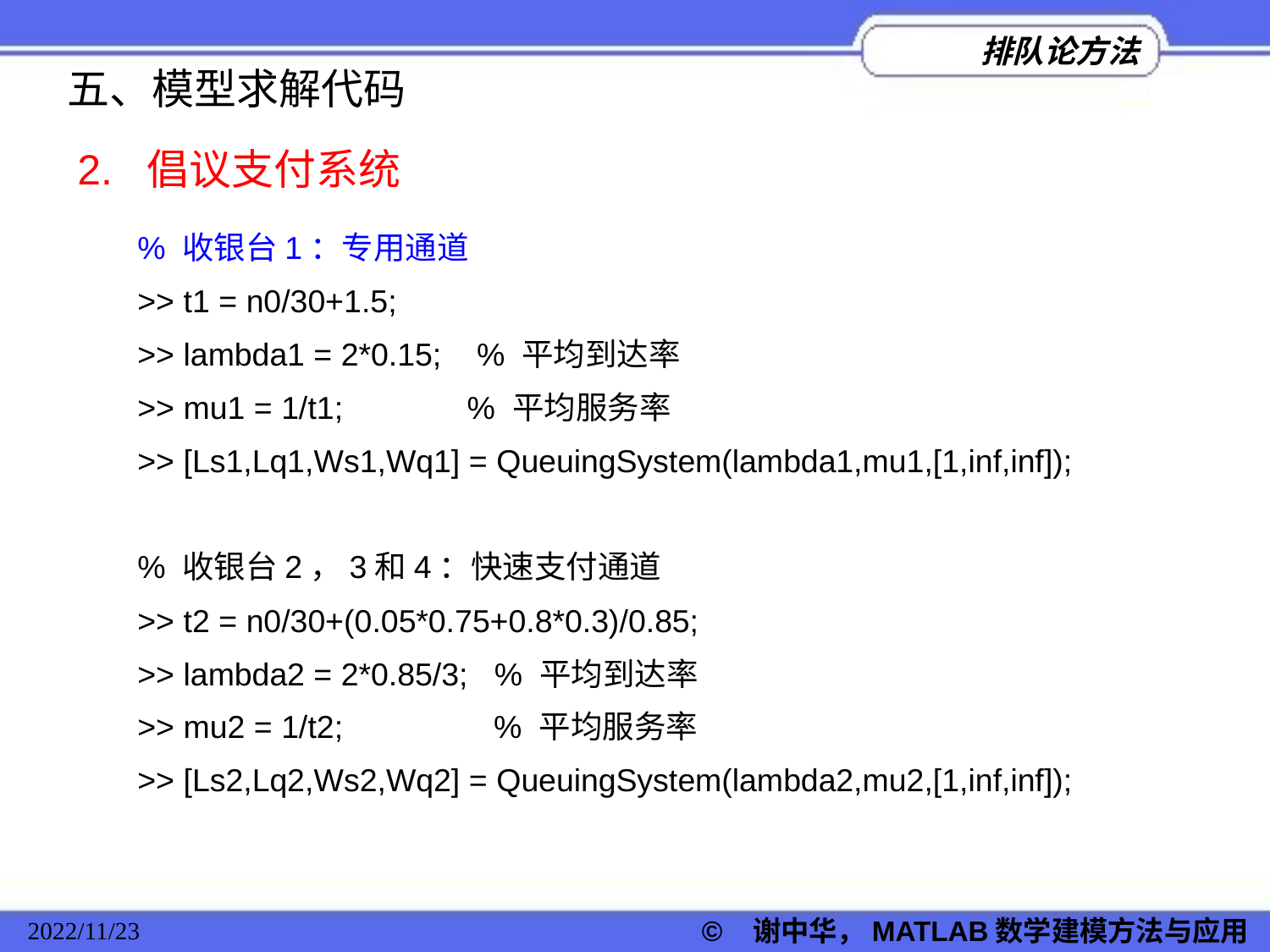

五、模型求解代码
2.  倡议支付系统
% 收银台1：专用通道
>> t1 = n0/30+1.5;
>> lambda1 = 2*0.15;    % 平均到达率
>> mu1 = 1/t1;              % 平均服务率
>> [Ls1,Lq1,Ws1,Wq1] = QueuingSystem(lambda1,mu1,[1,inf,inf]);

% 收银台2，3和4：快速支付通道
>> t2 = n0/30+(0.05*0.75+0.8*0.3)/0.85;
>> lambda2 = 2*0.85/3;   % 平均到达率
>> mu2 = 1/t2;                 % 平均服务率
>> [Ls2,Lq2,Ws2,Wq2] = QueuingSystem(lambda2,mu2,[1,inf,inf]);
2022/11/23
©   谢中华，MATLAB数学建模方法与应用